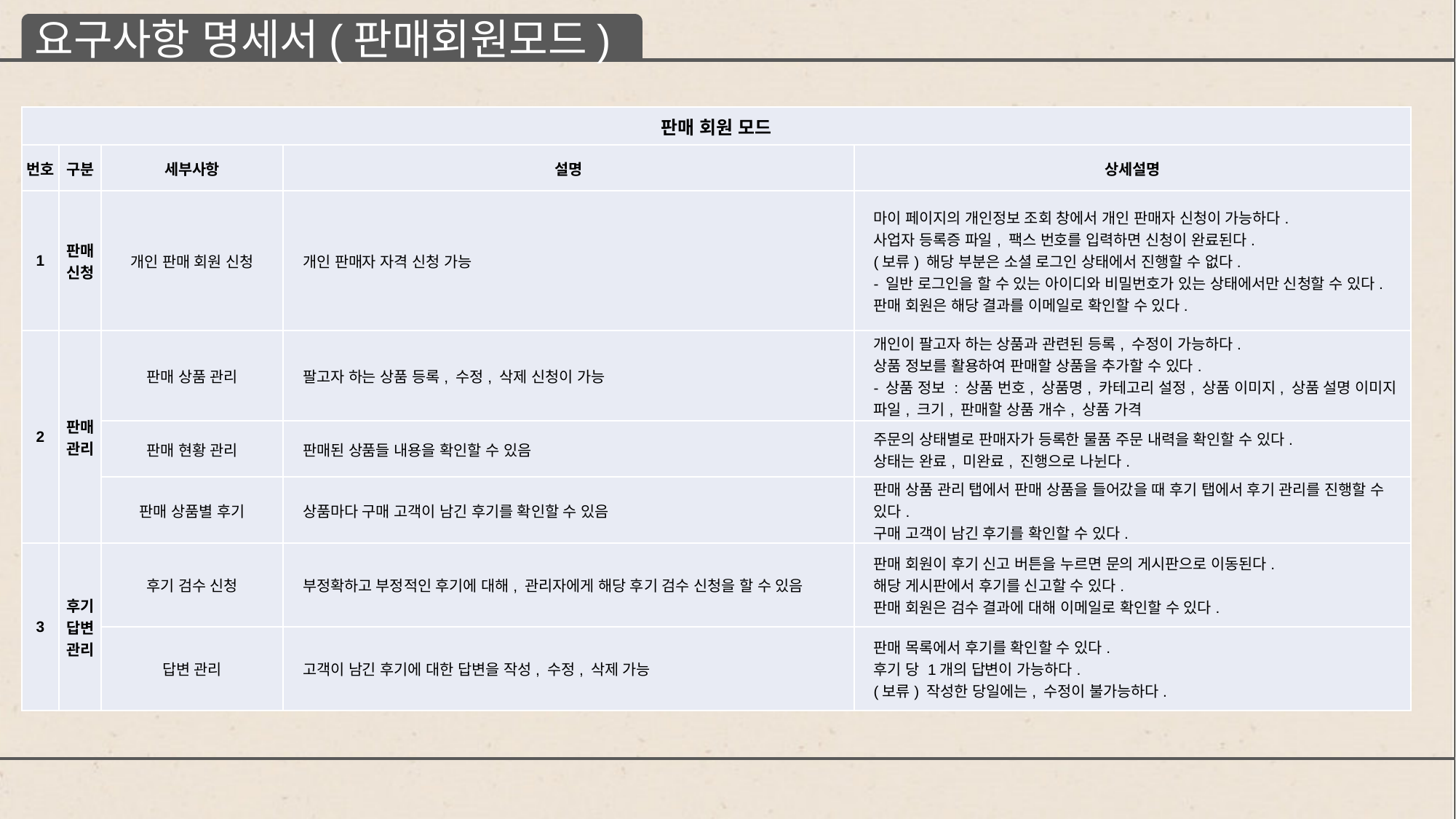

요구사항 명세서(판매회원모드)
| 판매 회원 모드 |  |  |  |  |
| --- | --- | --- | --- | --- |
| 번호 | 구분 | 세부사항 | 설명 | 상세설명 |
| 1 | 판매 신청 | 개인 판매 회원 신청 | 개인 판매자 자격 신청 가능 | 마이 페이지의 개인정보 조회 창에서 개인 판매자 신청이 가능하다. 사업자 등록증 파일, 팩스 번호를 입력하면 신청이 완료된다. (보류) 해당 부분은 소셜 로그인 상태에서 진행할 수 없다. - 일반 로그인을 할 수 있는 아이디와 비밀번호가 있는 상태에서만 신청할 수 있다. 판매 회원은 해당 결과를 이메일로 확인할 수 있다. |
| 2 | 판매 관리 | 판매 상품 관리 | 팔고자 하는 상품 등록, 수정, 삭제 신청이 가능 | 개인이 팔고자 하는 상품과 관련된 등록, 수정이 가능하다. 상품 정보를 활용하여 판매할 상품을 추가할 수 있다. - 상품 정보 : 상품 번호, 상품명, 카테고리 설정, 상품 이미지, 상품 설명 이미지 파일, 크기, 판매할 상품 개수, 상품 가격 |
|  |  | 판매 현황 관리 | 판매된 상품들 내용을 확인할 수 있음 | 주문의 상태별로 판매자가 등록한 물품 주문 내력을 확인할 수 있다. 상태는 완료, 미완료, 진행으로 나뉜다. |
|  |  | 판매 상품별 후기 | 상품마다 구매 고객이 남긴 후기를 확인할 수 있음 | 판매 상품 관리 탭에서 판매 상품을 들어갔을 때 후기 탭에서 후기 관리를 진행할 수 있다. 구매 고객이 남긴 후기를 확인할 수 있다. |
| 3 | 후기 답변 관리 | 후기 검수 신청 | 부정확하고 부정적인 후기에 대해, 관리자에게 해당 후기 검수 신청을 할 수 있음 | 판매 회원이 후기 신고 버튼을 누르면 문의 게시판으로 이동된다. 해당 게시판에서 후기를 신고할 수 있다. 판매 회원은 검수 결과에 대해 이메일로 확인할 수 있다. |
|  |  | 답변 관리 | 고객이 남긴 후기에 대한 답변을 작성, 수정, 삭제 가능 | 판매 목록에서 후기를 확인할 수 있다. 후기 당 1개의 답변이 가능하다. (보류) 작성한 당일에는, 수정이 불가능하다. |